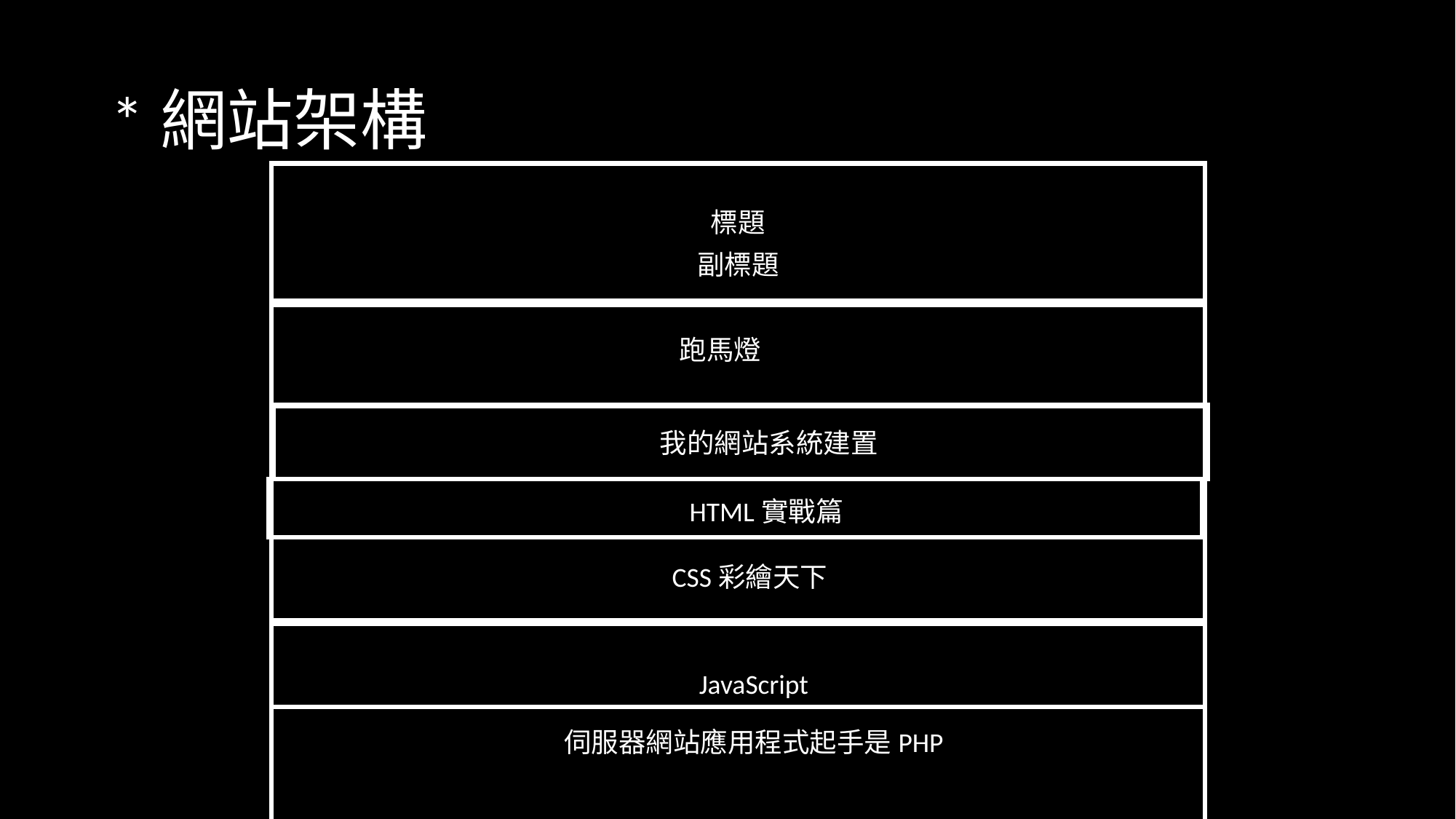

# *網站架構

標題
副標題

跑馬燈

我的網站系統建置

HTML實戰篇

CSS彩繪天下

JavaScript
伺服器網站應用程式起手是PHP